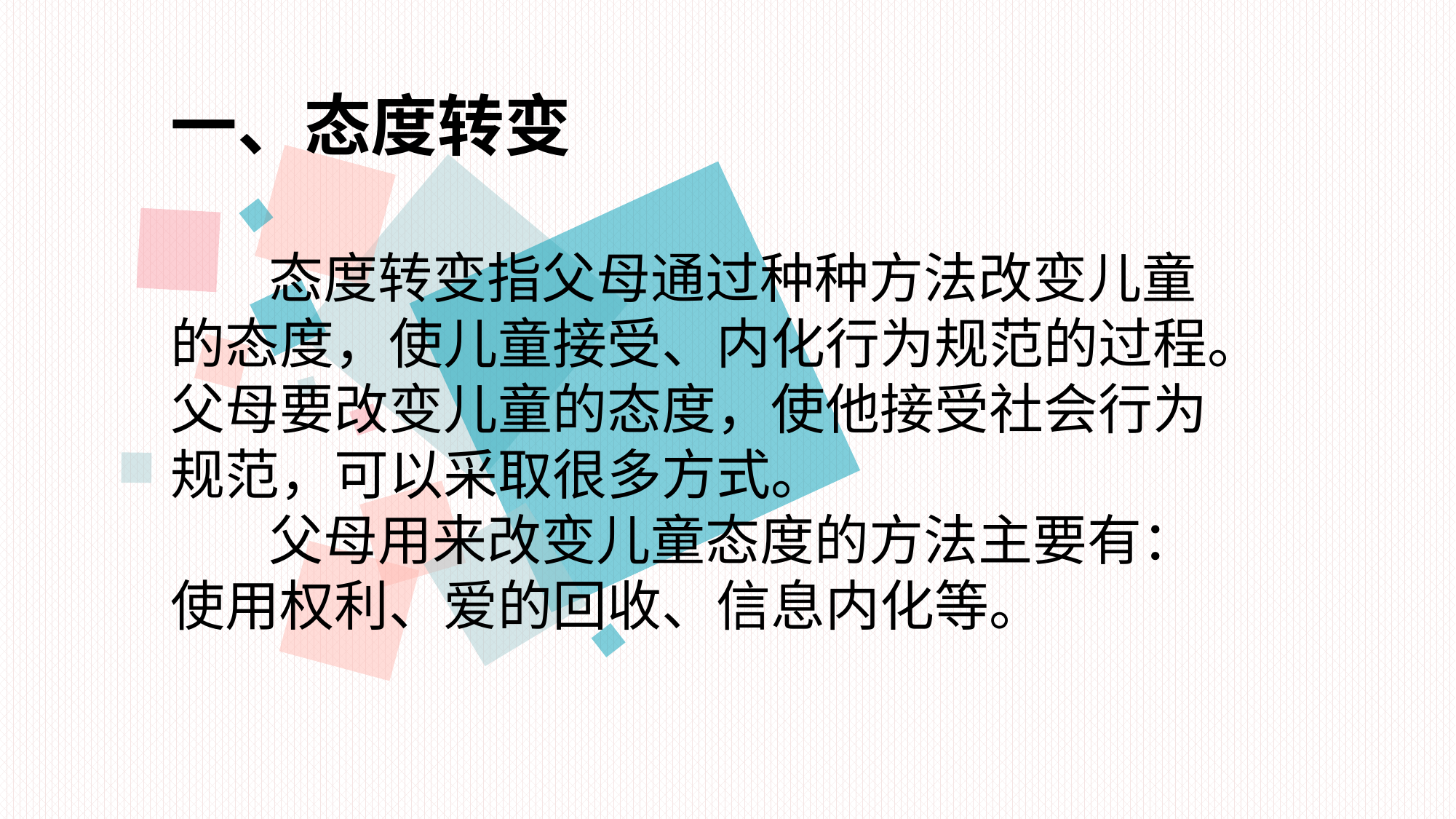

一、态度转变

       态度转变指父母通过种种方法改变儿童的态度，使儿童接受、内化行为规范的过程。父母要改变儿童的态度，使他接受社会行为规范，可以采取很多方式。
       父母用来改变儿童态度的方法主要有：使用权利、爱的回收、信息内化等。